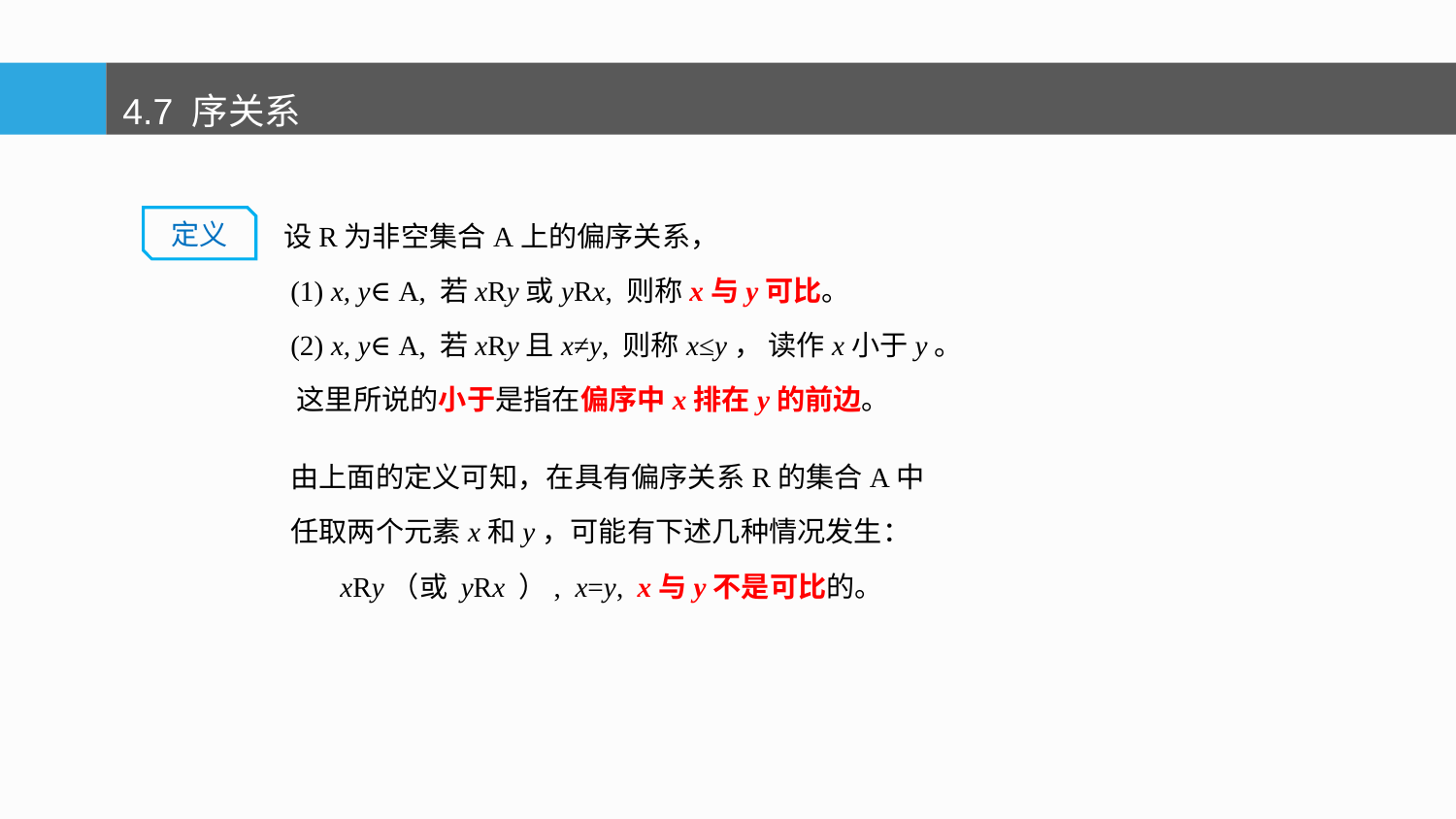

4.7 序关系

设R为非空集合A上的偏序关系，
 (1) x, y∈A, 若xRy或yRx, 则称x与y可比。
 (2) x, y∈A, 若xRy且x≠y, 则称x≤y， 读作x小于y。
 这里所说的小于是指在偏序中x排在y的前边。
定义
由上面的定义可知，在具有偏序关系R的集合A中
任取两个元素x和y，可能有下述几种情况发生：
       xRy（或 yRx ）,  x=y,  x与y不是可比的。